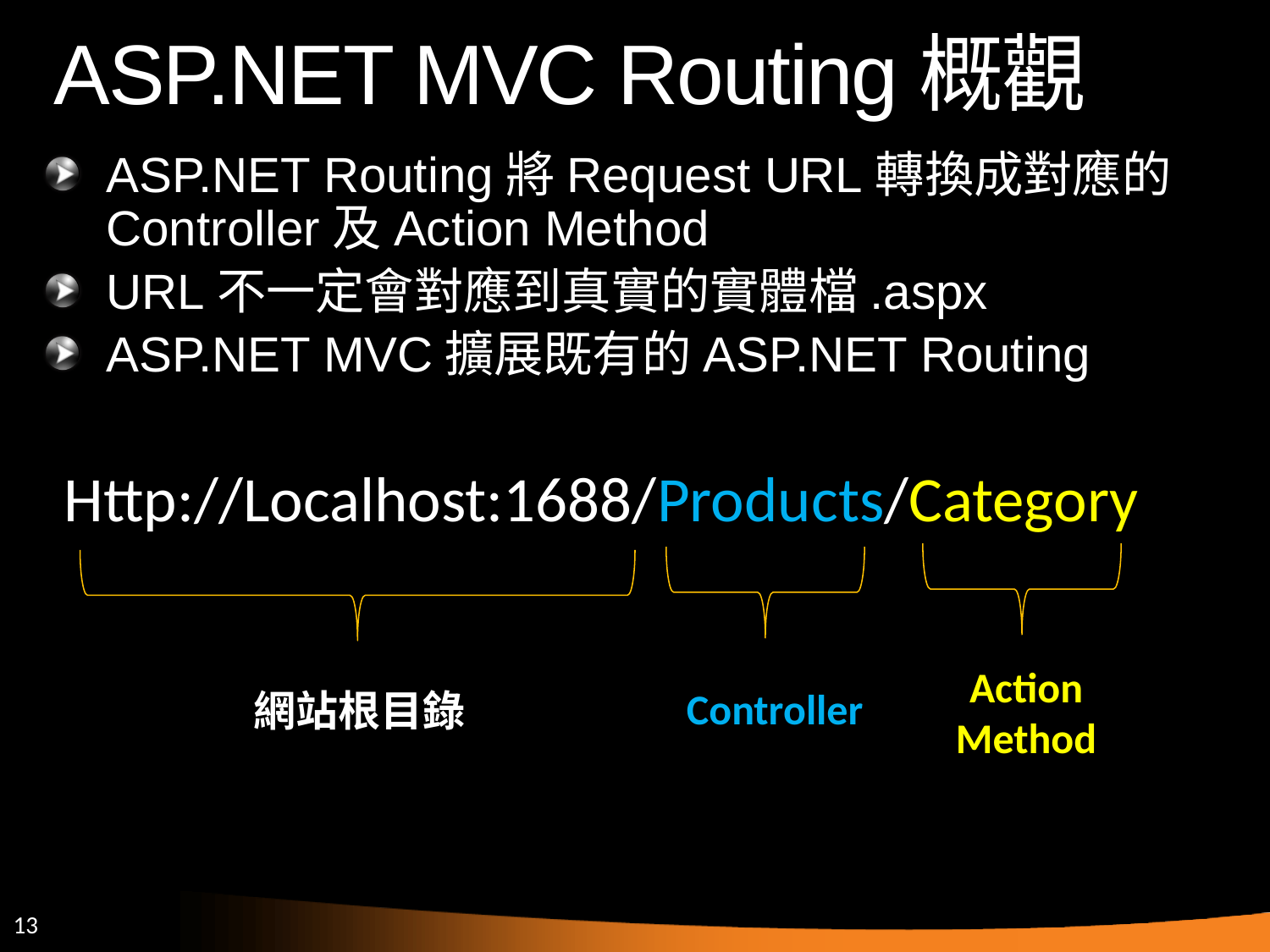

# ASP.NET MVC Routing概觀
ASP.NET Routing將Request URL轉換成對應的Controller及Action Method
URL不一定會對應到真實的實體檔.aspx
ASP.NET MVC擴展既有的ASP.NET Routing

Http://Localhost:1688/Products/Category

Action
Method
Controller
網站根目錄